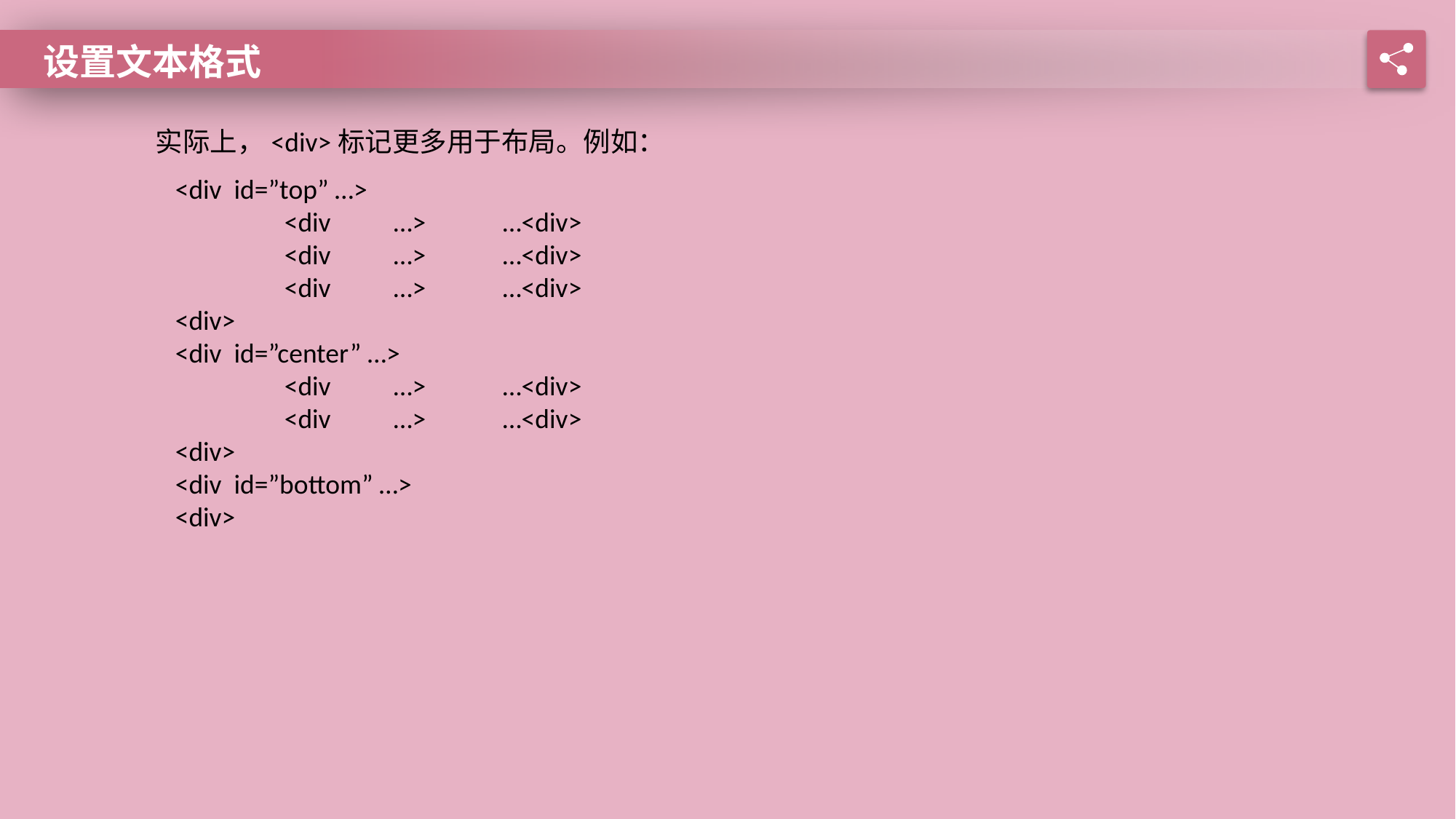

设置文本格式
实际上，<div>标记更多用于布局。例如：
<div  id=”top” …>
	<div	…>	…<div>
	<div	…>	…<div>
	<div	…>	…<div>
<div>
<div  id=”center” …>
	<div	…>	…<div>
	<div	…>	…<div>
<div>
<div  id=”bottom” …>
<div>